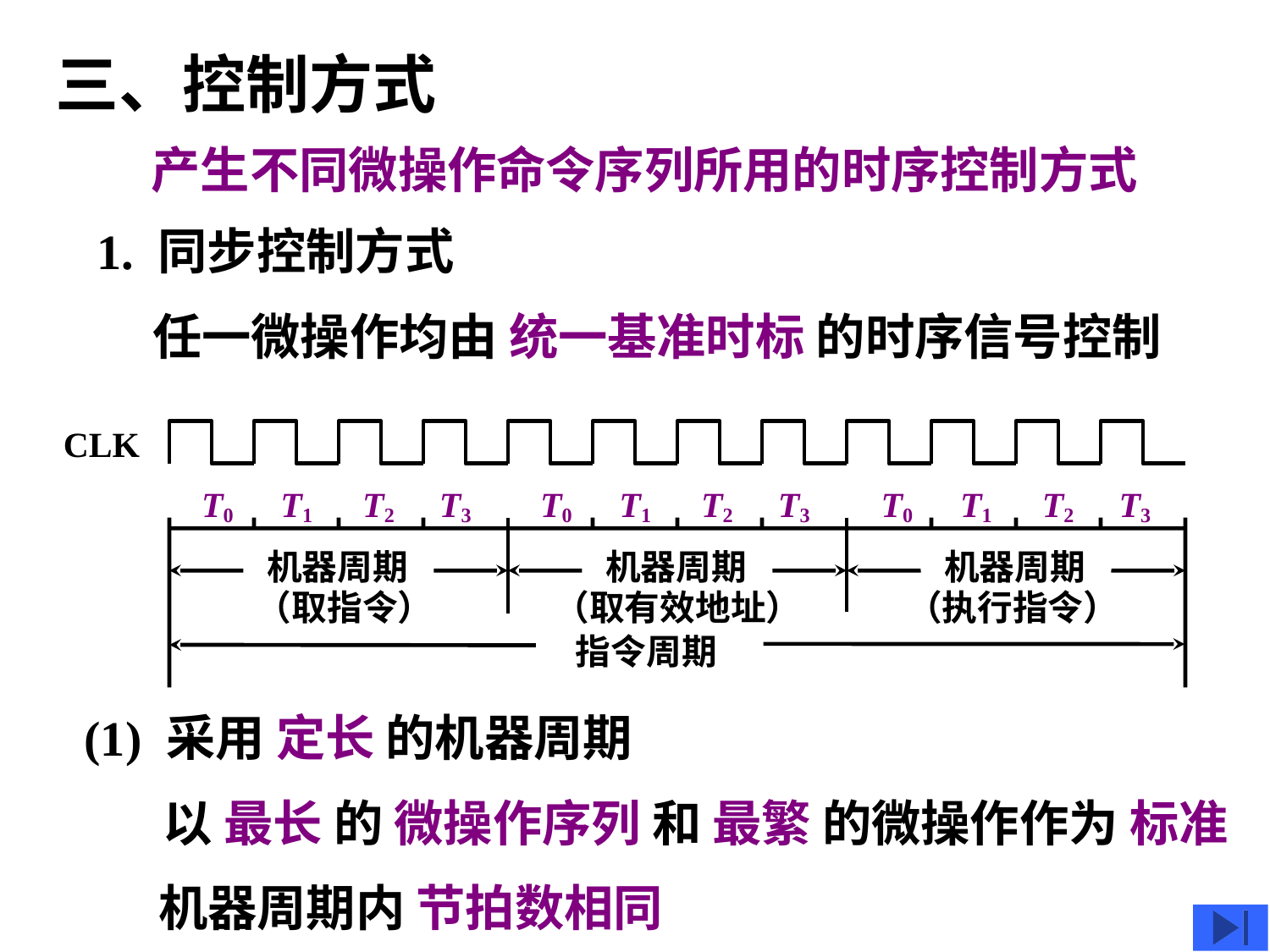

三、控制方式
产生不同微操作命令序列所用的时序控制方式
1. 同步控制方式
任一微操作均由 统一基准时标 的时序信号控制
CLK

T0
T1
T2
T3
T0
T1
T2
T3
T0
T1
T2
T3

机器周期
机器周期
机器周期

（取指令）
（取有效地址）
（执行指令）
指令周期

(1) 采用 定长 的机器周期
以 最长 的 微操作序列 和 最繁 的微操作作为 标准
机器周期内 节拍数相同